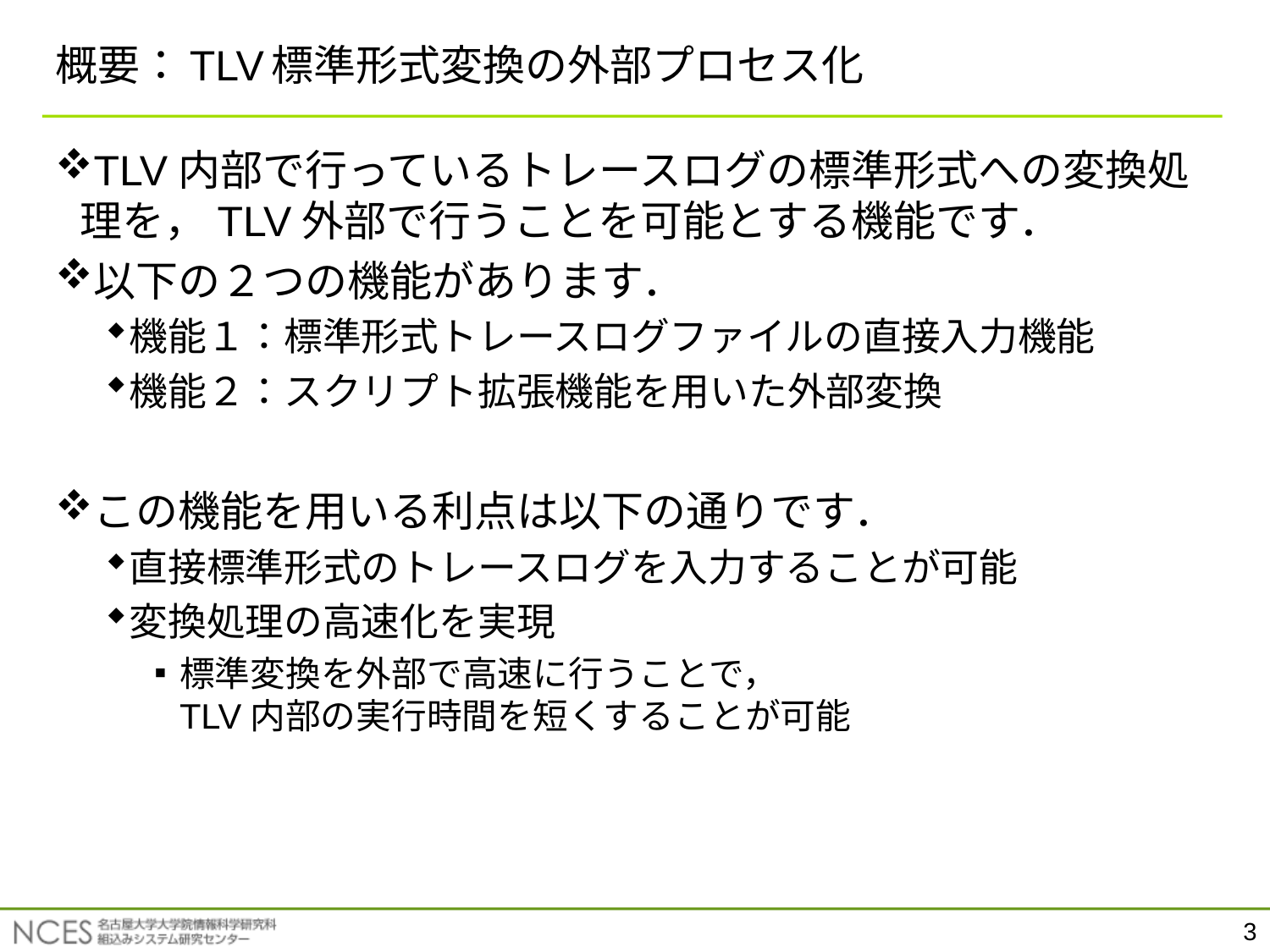

# 概要：TLV標準形式変換の外部プロセス化
TLV内部で行っているトレースログの標準形式への変換処理を，TLV外部で行うことを可能とする機能です．
以下の２つの機能があります．
機能１：標準形式トレースログファイルの直接入力機能
機能２：スクリプト拡張機能を用いた外部変換

この機能を用いる利点は以下の通りです．
直接標準形式のトレースログを入力することが可能
変換処理の高速化を実現
標準変換を外部で高速に行うことで，
TLV内部の実行時間を短くすることが可能

3